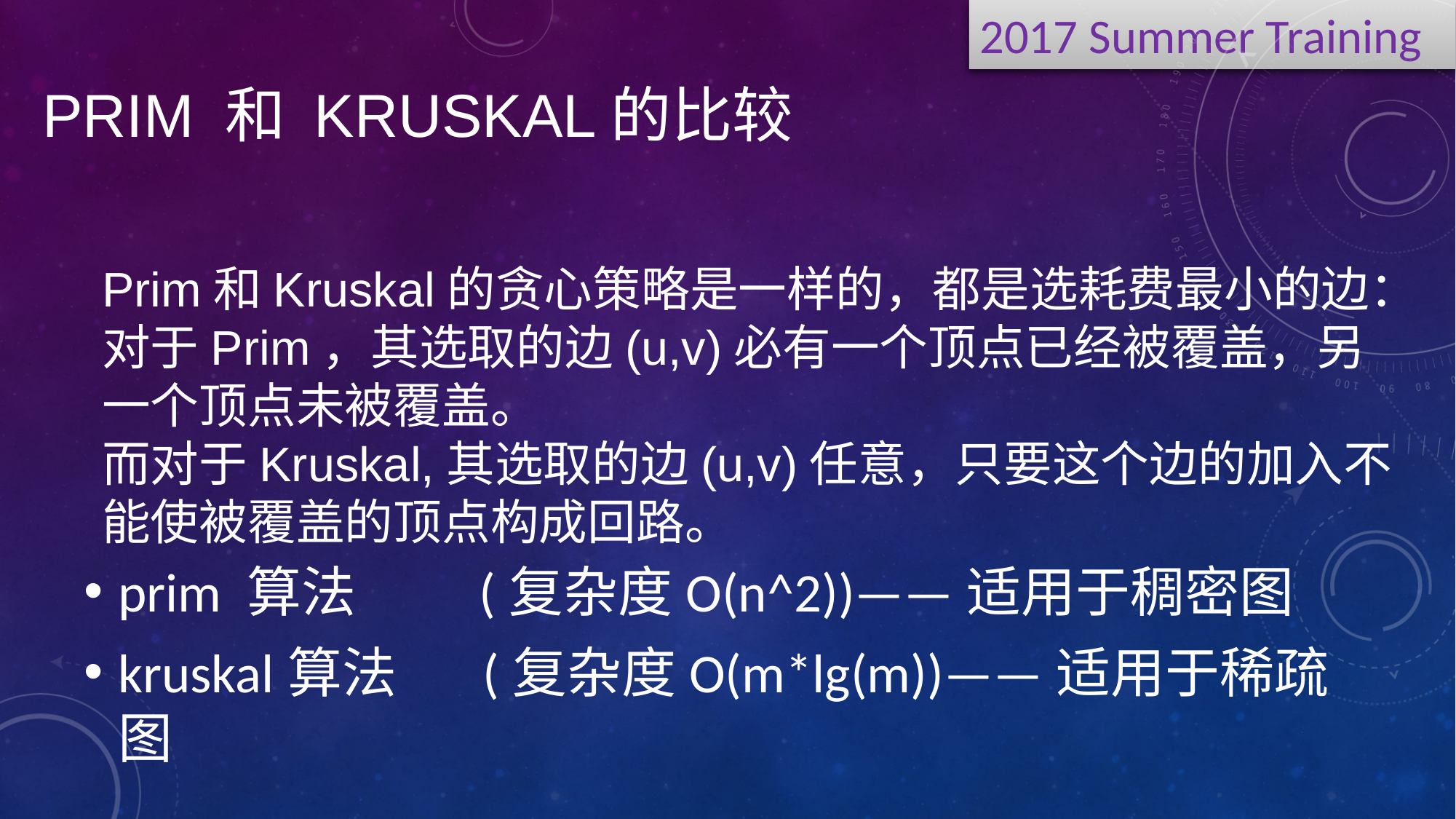

Prim 和 Kruskal的比较
Prim和Kruskal的贪心策略是一样的，都是选耗费最小的边：
对于Prim，其选取的边(u,v)必有一个顶点已经被覆盖，另一个顶点未被覆盖。
而对于Kruskal,其选取的边(u,v)任意，只要这个边的加入不能使被覆盖的顶点构成回路。
prim 算法         (复杂度O(n^2))——适用于稠密图
kruskal算法      (复杂度O(m*lg(m))——适用于稀疏图